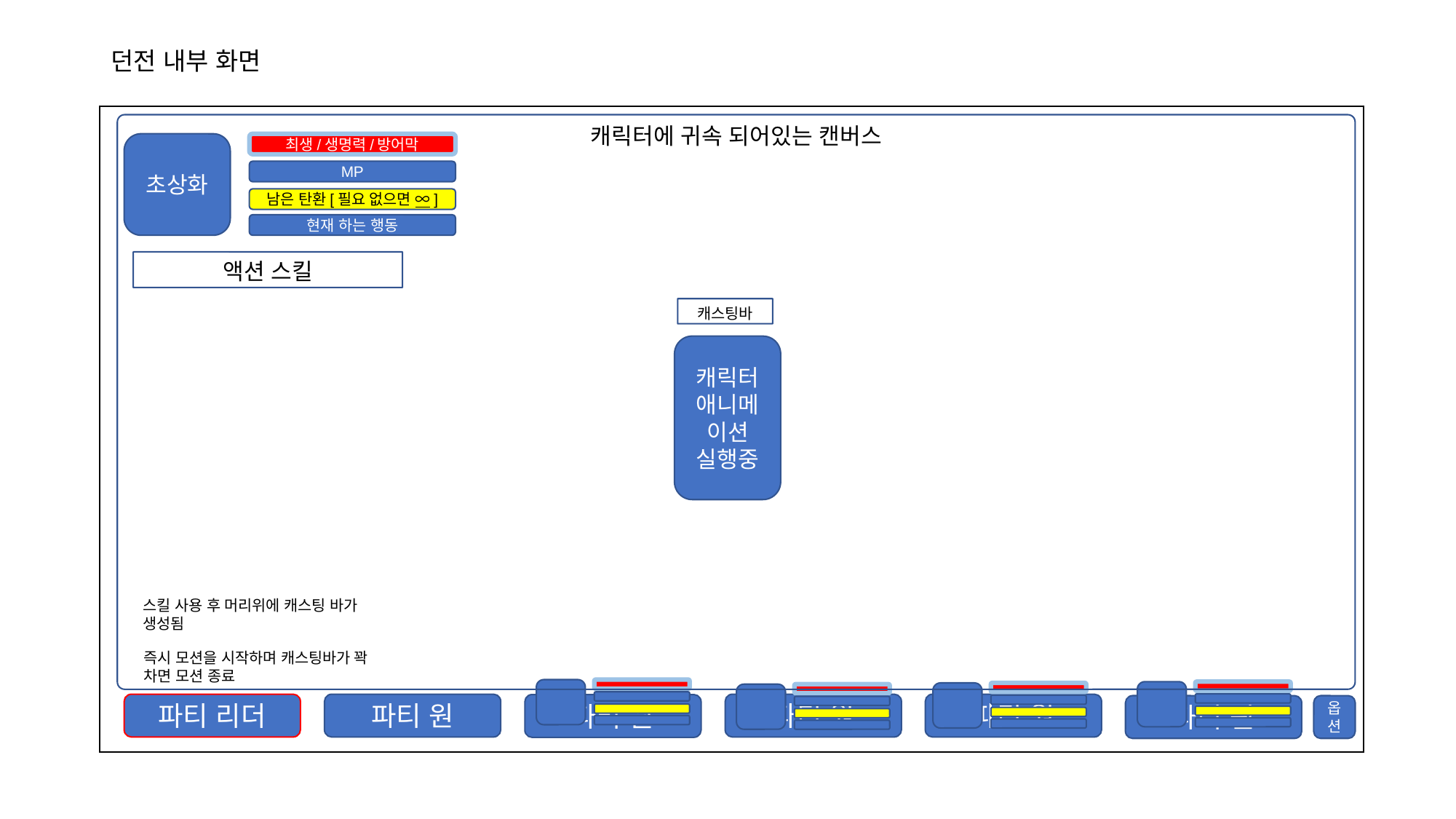

# 던전 내부 화면

캐릭터에 귀속 되어있는 캔버스
초상화
최생/생명력/방어막
MP
남은 탄환[필요 없으면 ∞]
현재 하는 행동
액션 스킬
캐스팅바
캐릭터
애니메이션 실행중
스킬 사용 후 머리위에 캐스팅 바가 생성됨
즉시 모션을 시작하며 캐스팅바가 꽉 차면 모션 종료

파티 리더
파티 원
파티 원
파티 원
파티 원
파티 원
옵션